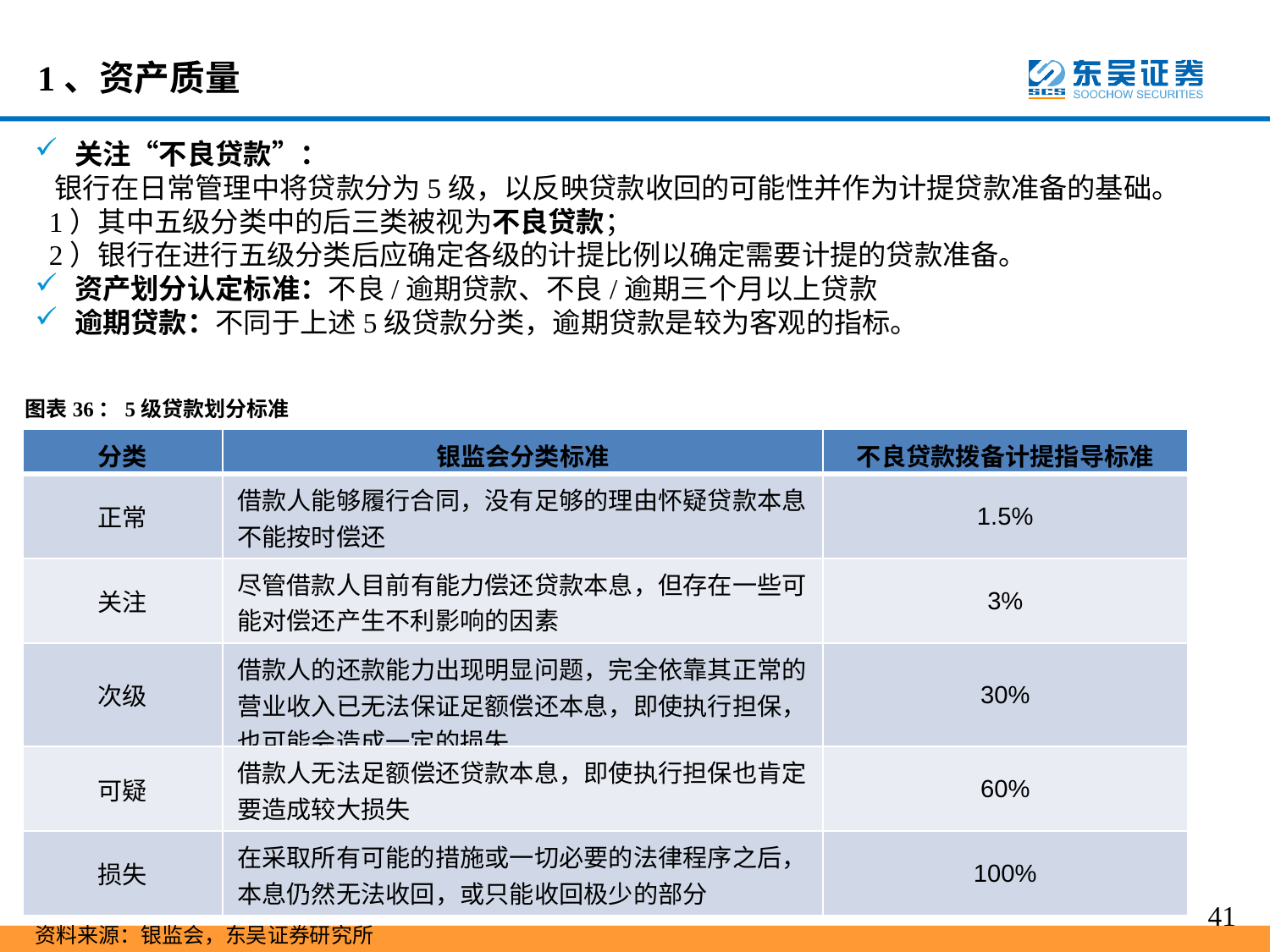

1、资产质量
关注“不良贷款”：
  银行在日常管理中将贷款分为5级，以反映贷款收回的可能性并作为计提贷款准备的基础。
  1）其中五级分类中的后三类被视为不良贷款；
  2）银行在进行五级分类后应确定各级的计提比例以确定需要计提的贷款准备。
资产划分认定标准：不良/逾期贷款、不良/逾期三个月以上贷款
逾期贷款：不同于上述5级贷款分类，逾期贷款是较为客观的指标。

图表36：5级贷款划分标准
| 分类 | 银监会分类标准 | 不良贷款拨备计提指导标准 |
| --- | --- | --- |
| 正常 | 借款人能够履行合同，没有足够的理由怀疑贷款本息不能按时偿还 | 1.5% |
| 关注 | 尽管借款人目前有能力偿还贷款本息，但存在一些可能对偿还产生不利影响的因素 | 3% |
| 次级 | 借款人的还款能力出现明显问题，完全依靠其正常的营业收入已无法保证足额偿还本息，即使执行担保，也可能会造成一定的损失 | 30% |
| 可疑 | 借款人无法足额偿还贷款本息，即使执行担保也肯定要造成较大损失 | 60% |
| 损失 | 在采取所有可能的措施或一切必要的法律程序之后，本息仍然无法收回，或只能收回极少的部分 | 100% |
41
资料来源：银监会，东吴证券研究所